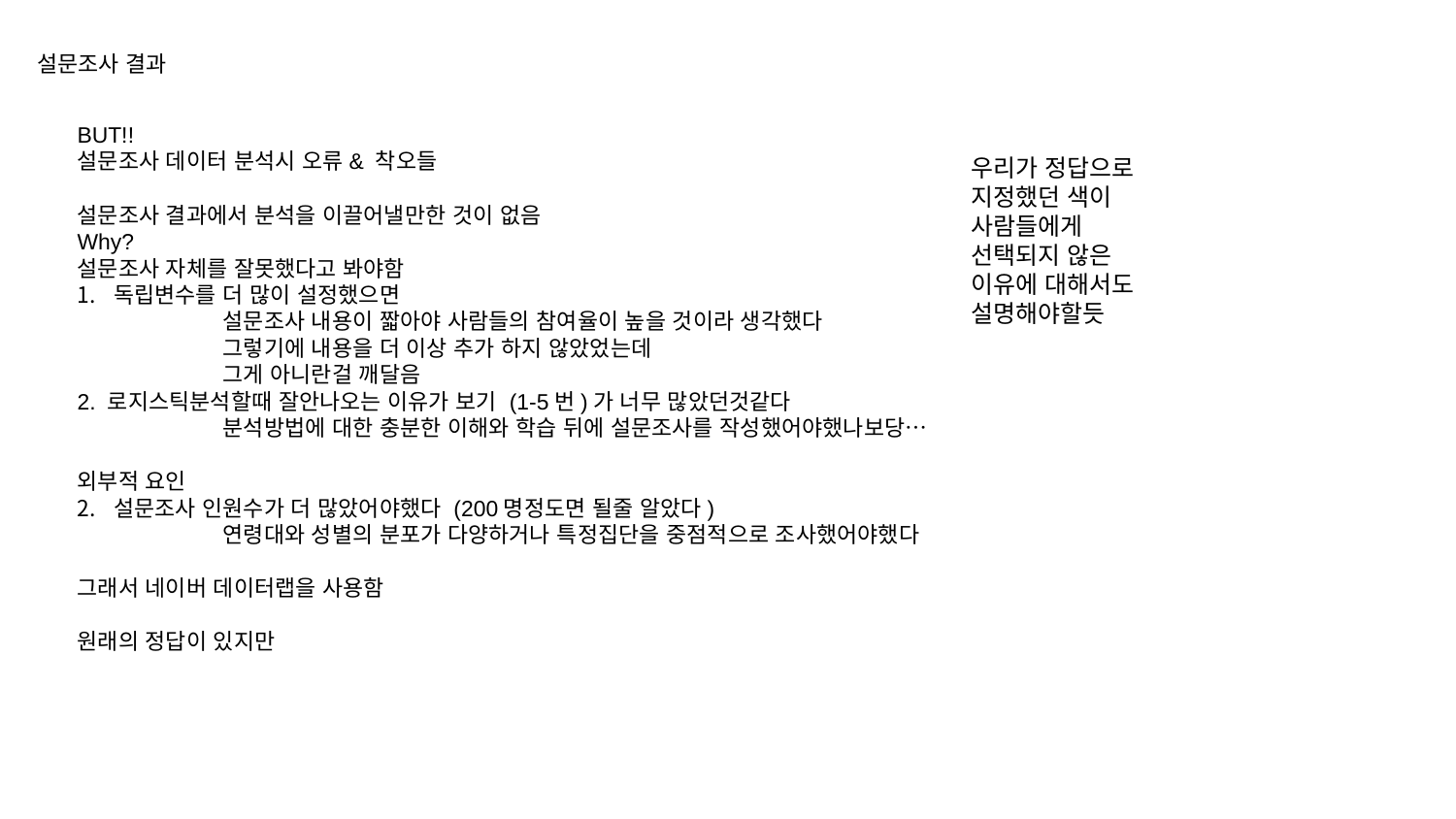

설문조사 결과
BUT!!
설문조사 데이터 분석시 오류& 착오들

설문조사 결과에서 분석을 이끌어낼만한 것이 없음
Why?
설문조사 자체를 잘못했다고 봐야함
독립변수를 더 많이 설정했으면
	설문조사 내용이 짧아야 사람들의 참여율이 높을 것이라 생각했다
	그렇기에 내용을 더 이상 추가 하지 않았었는데
	그게 아니란걸 깨달음
2. 로지스틱분석할때 잘안나오는 이유가 보기 (1-5번)가 너무 많았던것같다
	분석방법에 대한 충분한 이해와 학습 뒤에 설문조사를 작성했어야했나보당…

외부적 요인
설문조사 인원수가 더 많았어야했다 (200명정도면 될줄 알았다)
	연령대와 성별의 분포가 다양하거나 특정집단을 중점적으로 조사했어야했다

그래서 네이버 데이터랩을 사용함

원래의 정답이 있지만
우리가 정답으로 지정했던 색이
사람들에게 선택되지 않은 이유에 대해서도 설명해야할듯